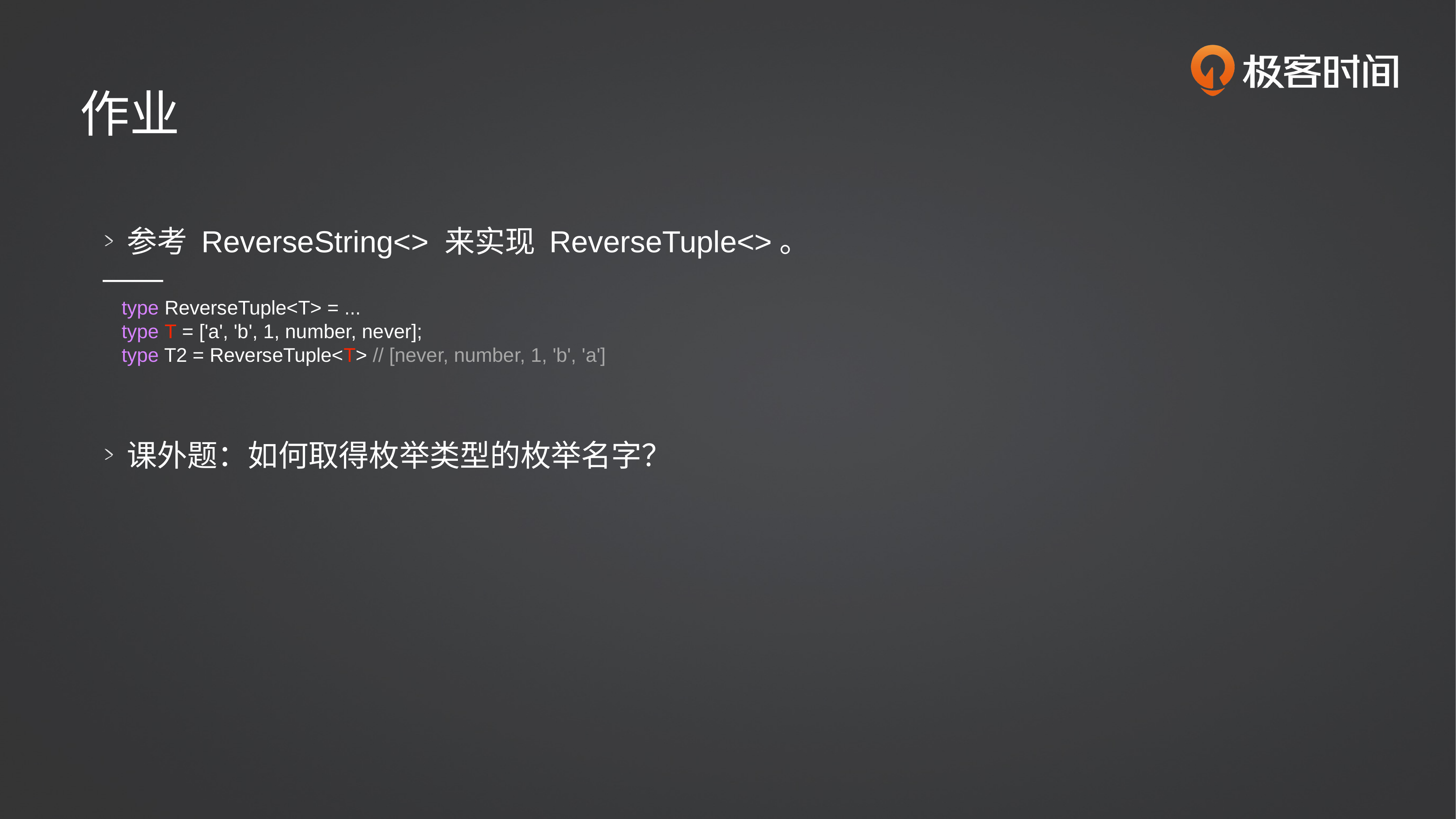

作业
参考 ReverseString<> 来实现 ReverseTuple<>。
——
type ReverseTuple<T> = ...
type T = ['a', 'b', 1, number, never];
type T2 = ReverseTuple<T> // [never, number, 1, 'b', 'a']
课外题：如何取得枚举类型的枚举名字？